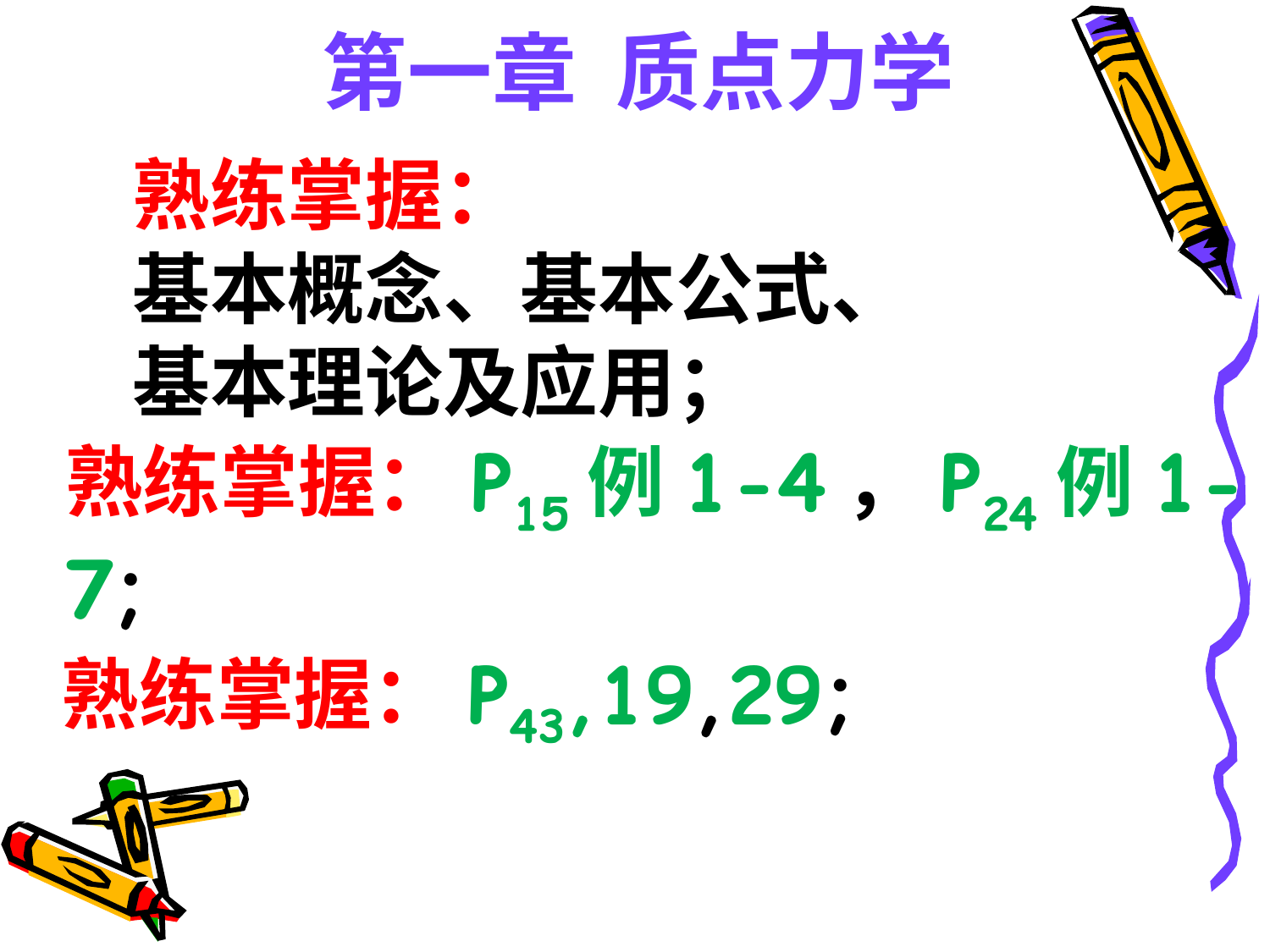

第一章  质点力学
熟练掌握：
基本概念、基本公式、
基本理论及应用；
熟练掌握：P15例1-4，P24例1-7;
熟练掌握：P43,19,29;